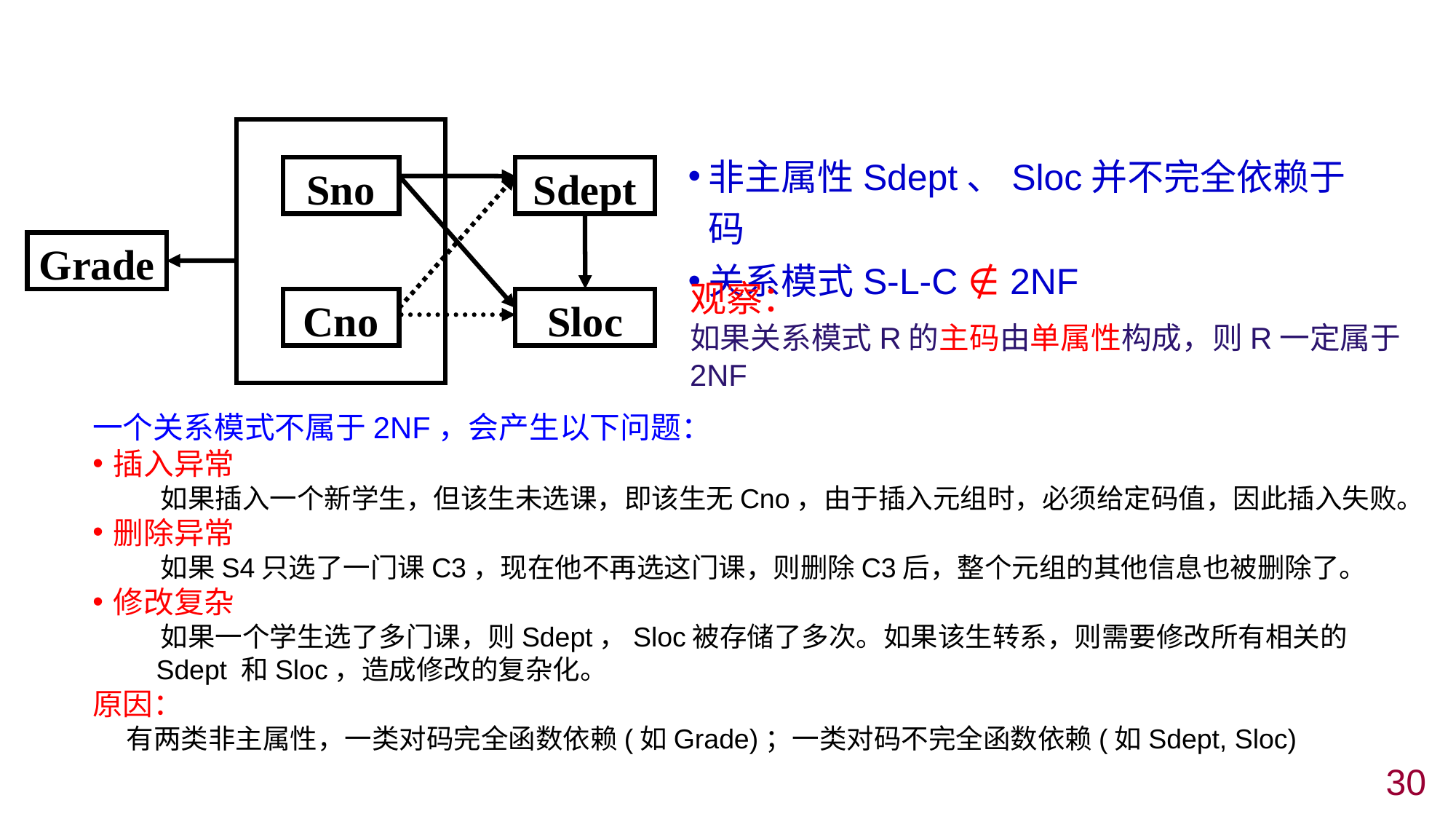

#

Sno
Sdept

Grade

Cno
Sloc

非主属性Sdept、Sloc并不完全依赖于码
关系模式S-L-C ∉ 2NF
观察：
如果关系模式R的主码由单属性构成，则R一定属于2NF
一个关系模式不属于2NF，会产生以下问题：
插入异常
   如果插入一个新学生，但该生未选课，即该生无Cno，由于插入元组时，必须给定码值，因此插入失败。
删除异常
   如果S4只选了一门课C3，现在他不再选这门课，则删除C3后，整个元组的其他信息也被删除了。
修改复杂
   如果一个学生选了多门课，则Sdept，Sloc被存储了多次。如果该生转系，则需要修改所有相关的Sdept 和Sloc，造成修改的复杂化。
原因：
有两类非主属性，一类对码完全函数依赖(如Grade)；一类对码不完全函数依赖(如Sdept, Sloc)
30